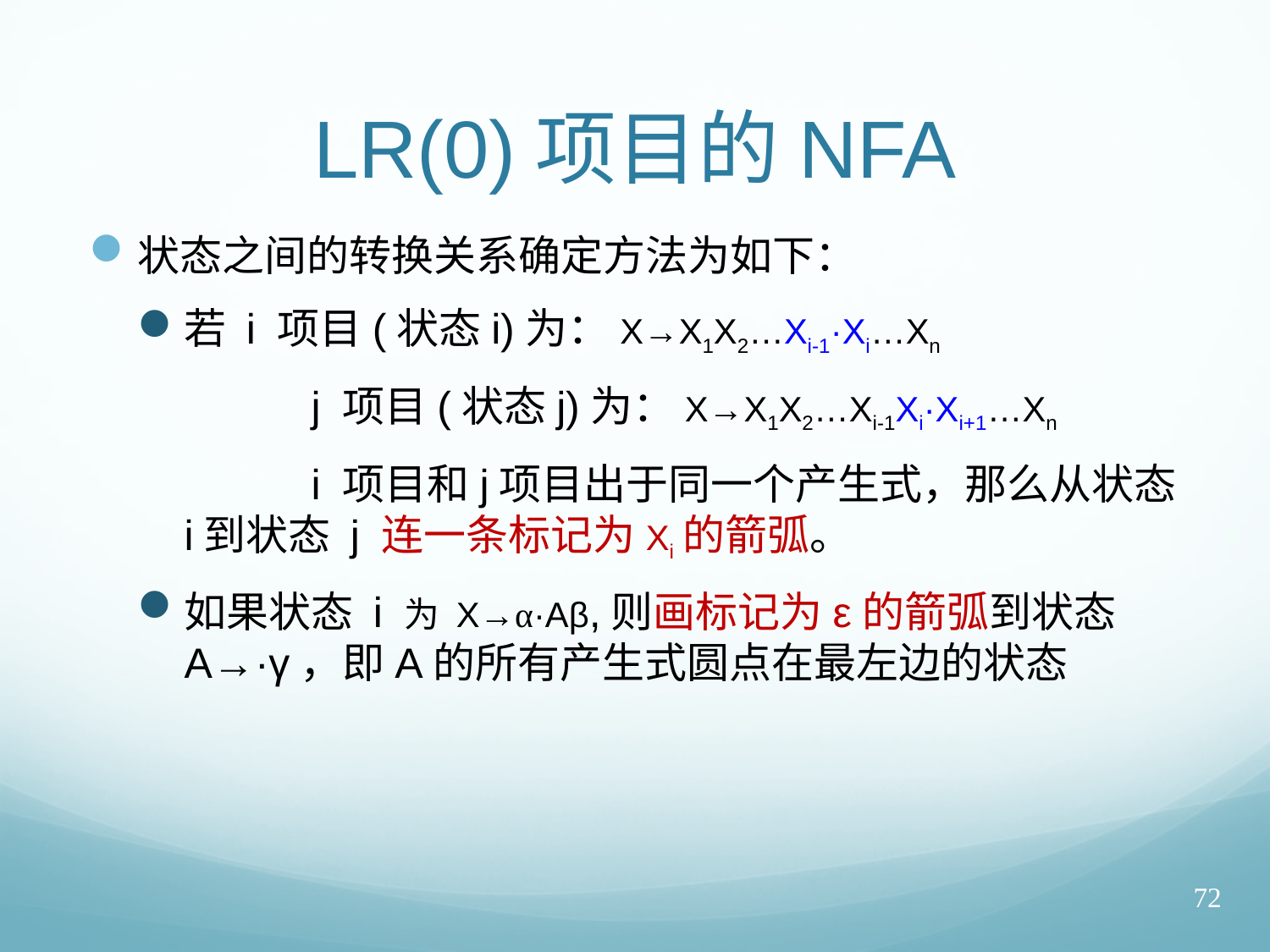

# LR(0)项目的NFA
状态之间的转换关系确定方法为如下：
若 i 项目(状态i)为：X→X1X2…Xi-1·Xi…Xn
   		j 项目(状态j)为：X→X1X2…Xi-1Xi·Xi+1…Xn
		i 项目和j项目出于同一个产生式，那么从状态i到状态 j 连一条标记为Xi的箭弧。
如果状态 i 为 X→α·Aβ,则画标记为ε的箭弧到状态A→·γ，即A的所有产生式圆点在最左边的状态
72